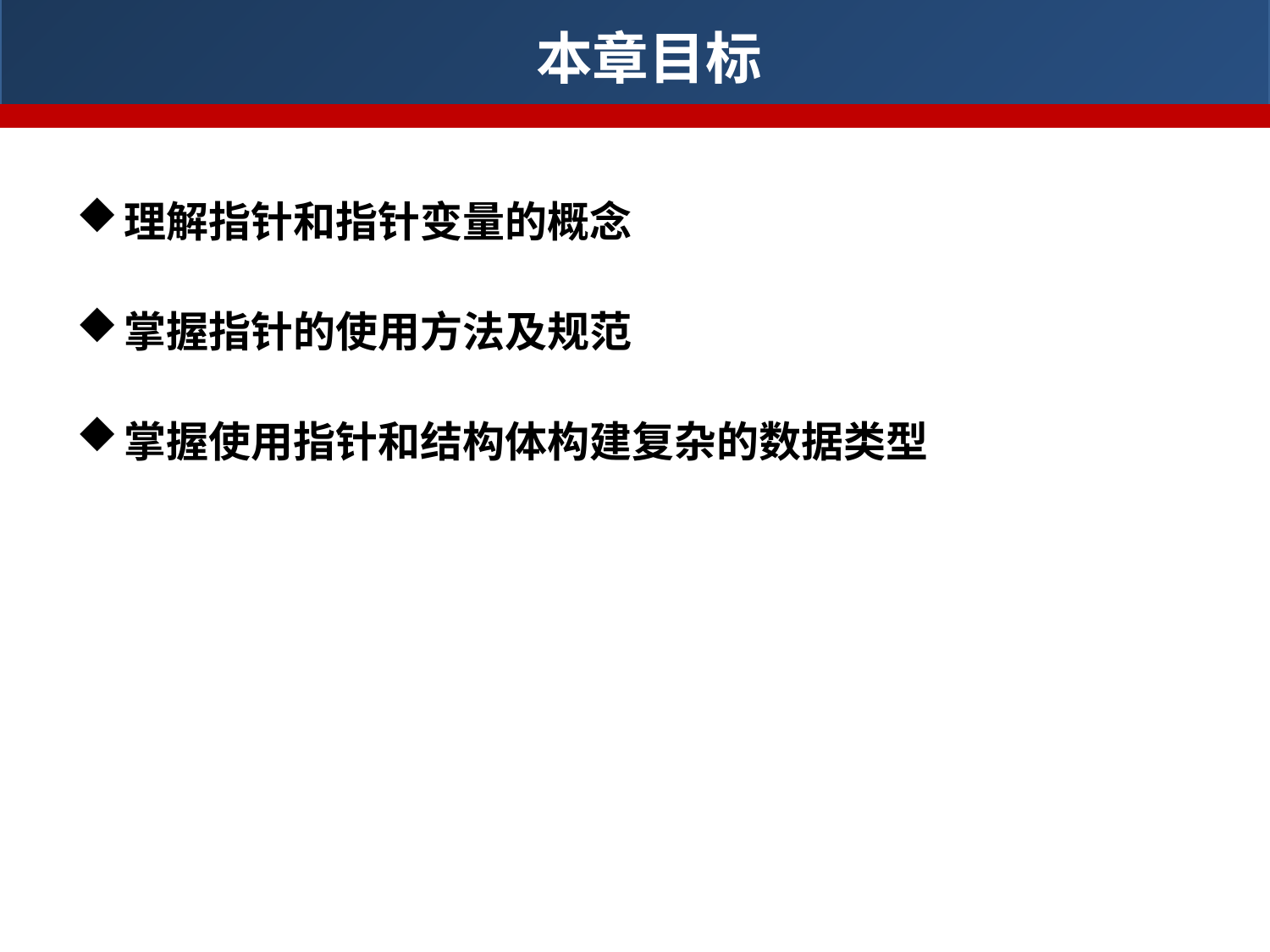

本章目标
理解指针和指针变量的概念
掌握指针的使用方法及规范
掌握使用指针和结构体构建复杂的数据类型